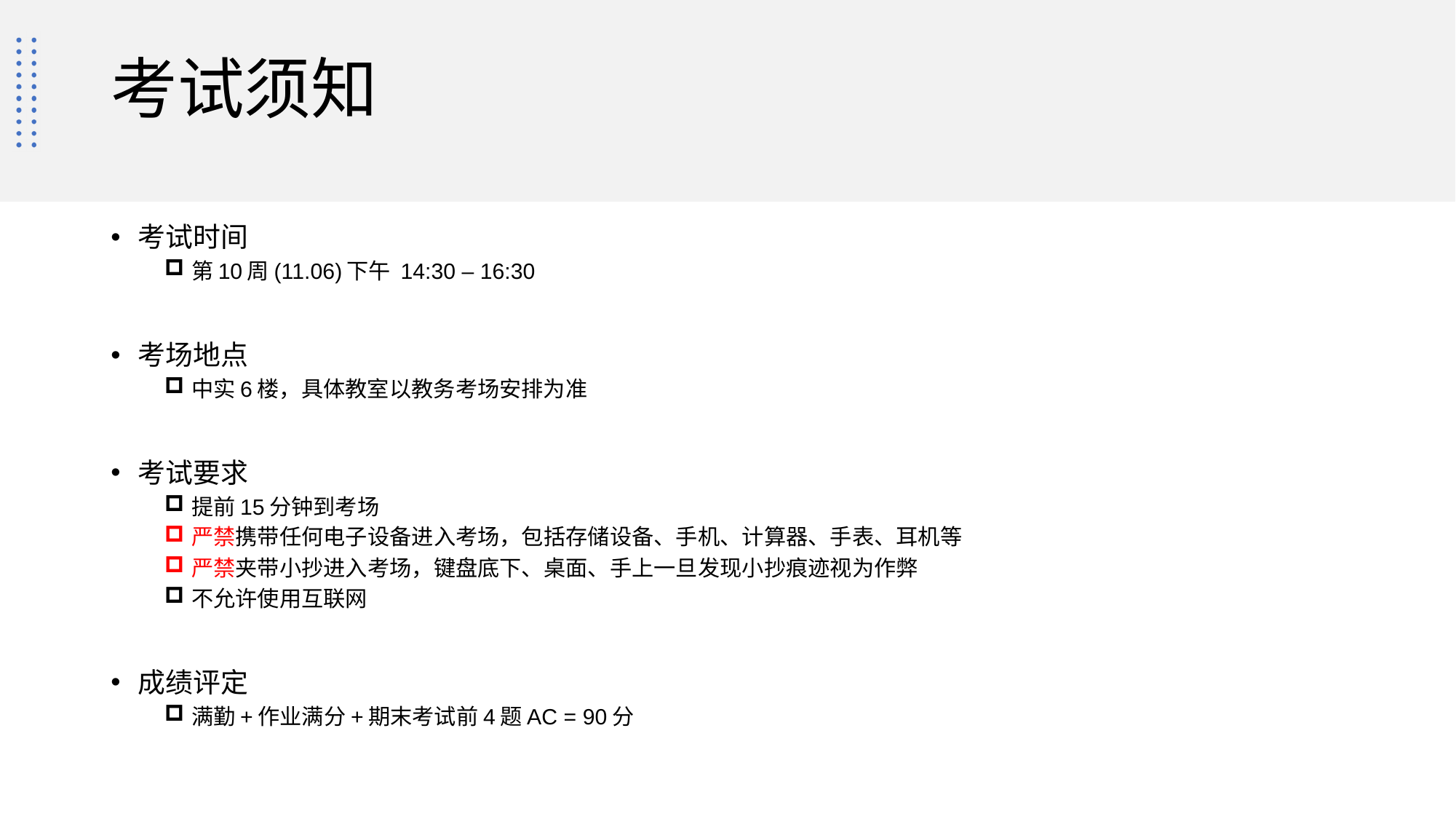

# 考试须知
考试时间
第10周(11.06)下午 14:30 – 16:30

考场地点
中实6楼，具体教室以教务考场安排为准

考试要求
提前15分钟到考场
严禁携带任何电子设备进入考场，包括存储设备、手机、计算器、手表、耳机等
严禁夹带小抄进入考场，键盘底下、桌面、手上一旦发现小抄痕迹视为作弊
不允许使用互联网

成绩评定
满勤+作业满分+期末考试前4题AC = 90分